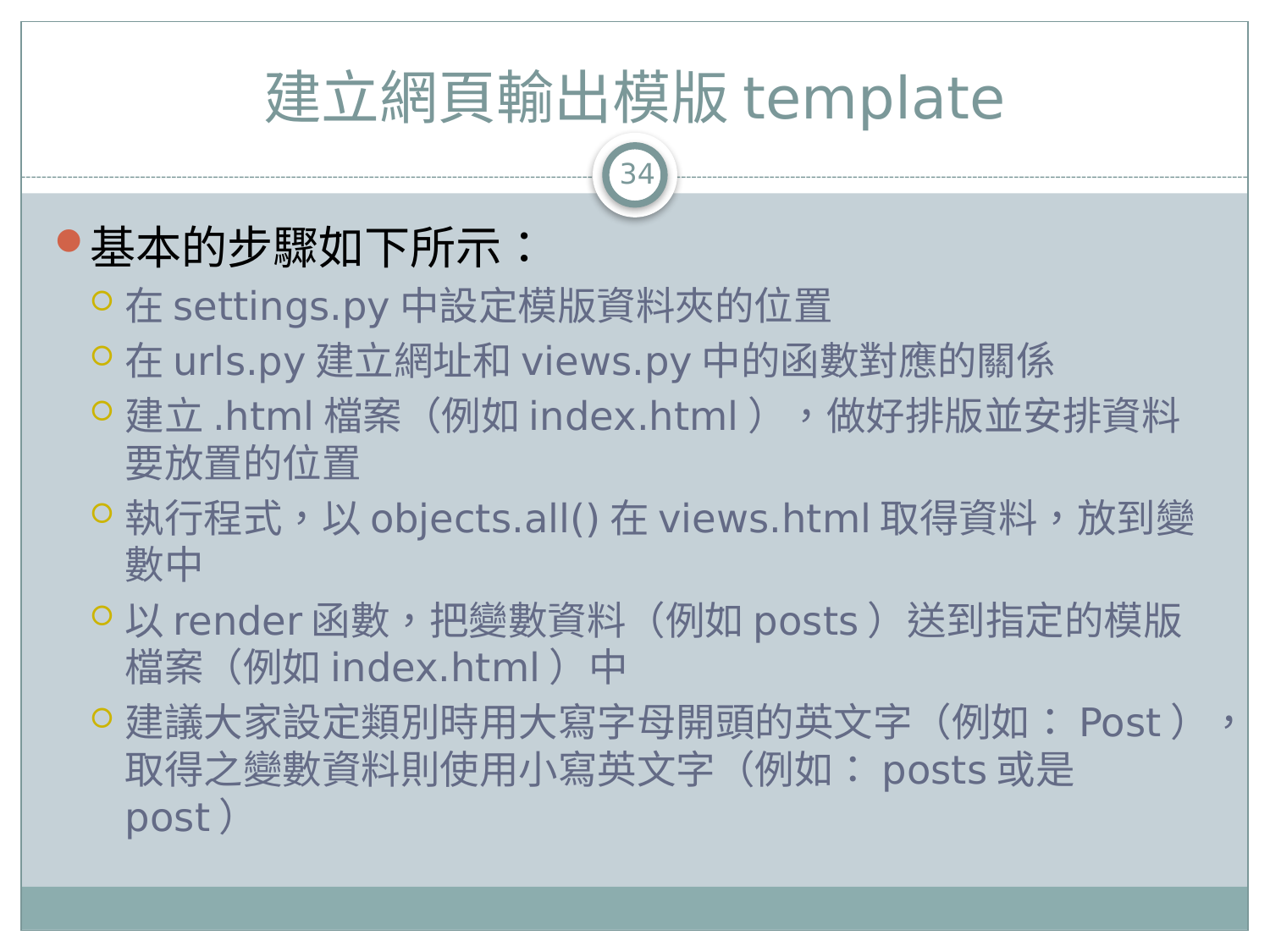

# 建立網頁輸出模版template
34
基本的步驟如下所示：
在settings.py中設定模版資料夾的位置
在urls.py建立網址和views.py中的函數對應的關係
建立.html檔案（例如index.html），做好排版並安排資料要放置的位置
執行程式，以objects.all()在views.html取得資料，放到變數中
以render函數，把變數資料（例如posts）送到指定的模版檔案（例如index.html）中
建議大家設定類別時用大寫字母開頭的英文字（例如：Post），取得之變數資料則使用小寫英文字（例如：posts或是post）